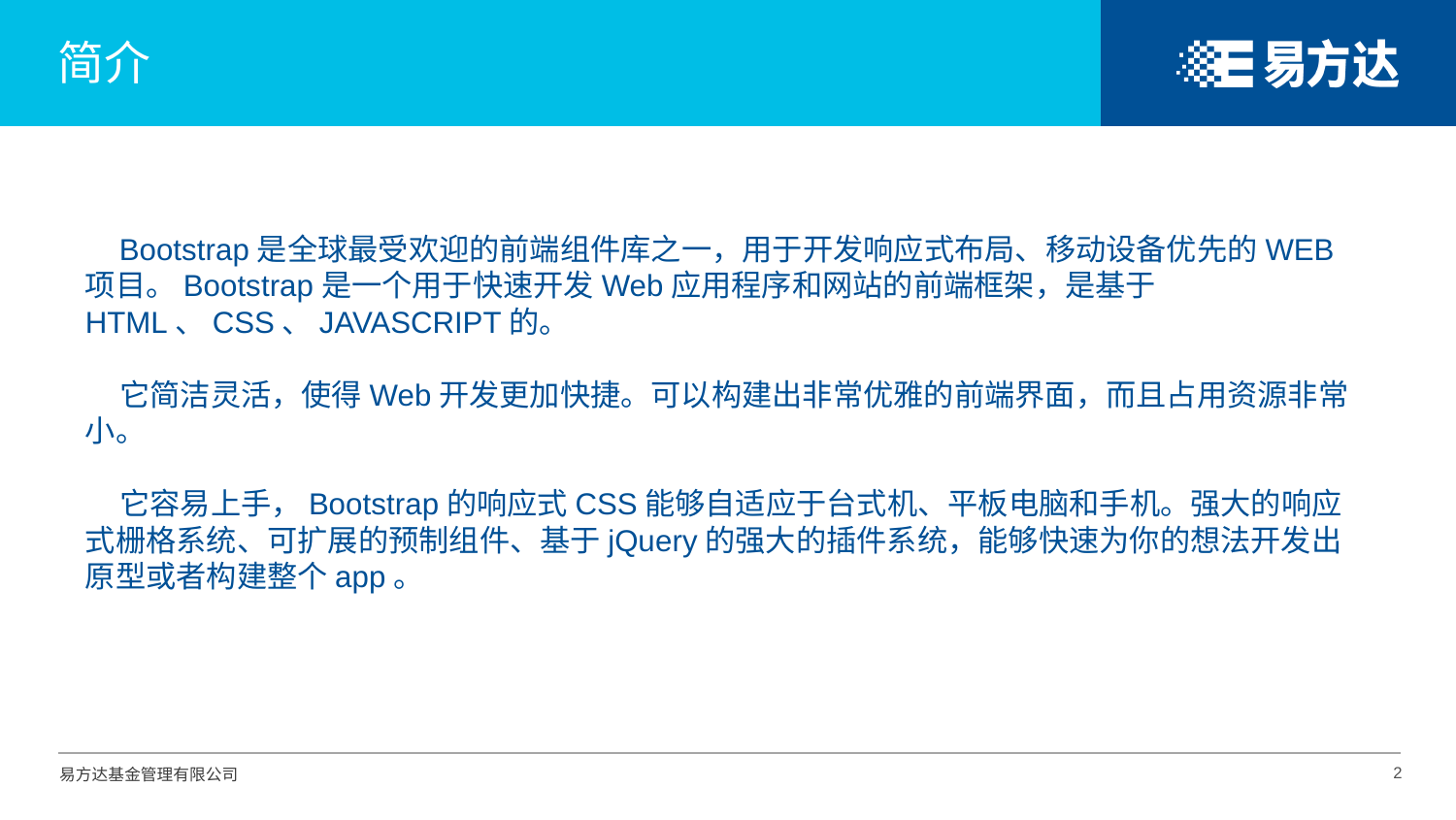

# 简介
    Bootstrap是全球最受欢迎的前端组件库之一，用于开发响应式布局、移动设备优先的WEB项目。Bootstrap是一个用于快速开发Web应用程序和网站的前端框架，是基于HTML、CSS、JAVASCRIPT的。

    它简洁灵活，使得Web开发更加快捷。可以构建出非常优雅的前端界面，而且占用资源非常小。

    它容易上手，Bootstrap的响应式CSS能够自适应于台式机、平板电脑和手机。强大的响应式栅格系统、可扩展的预制组件、基于jQuery的强大的插件系统，能够快速为你的想法开发出原型或者构建整个app。